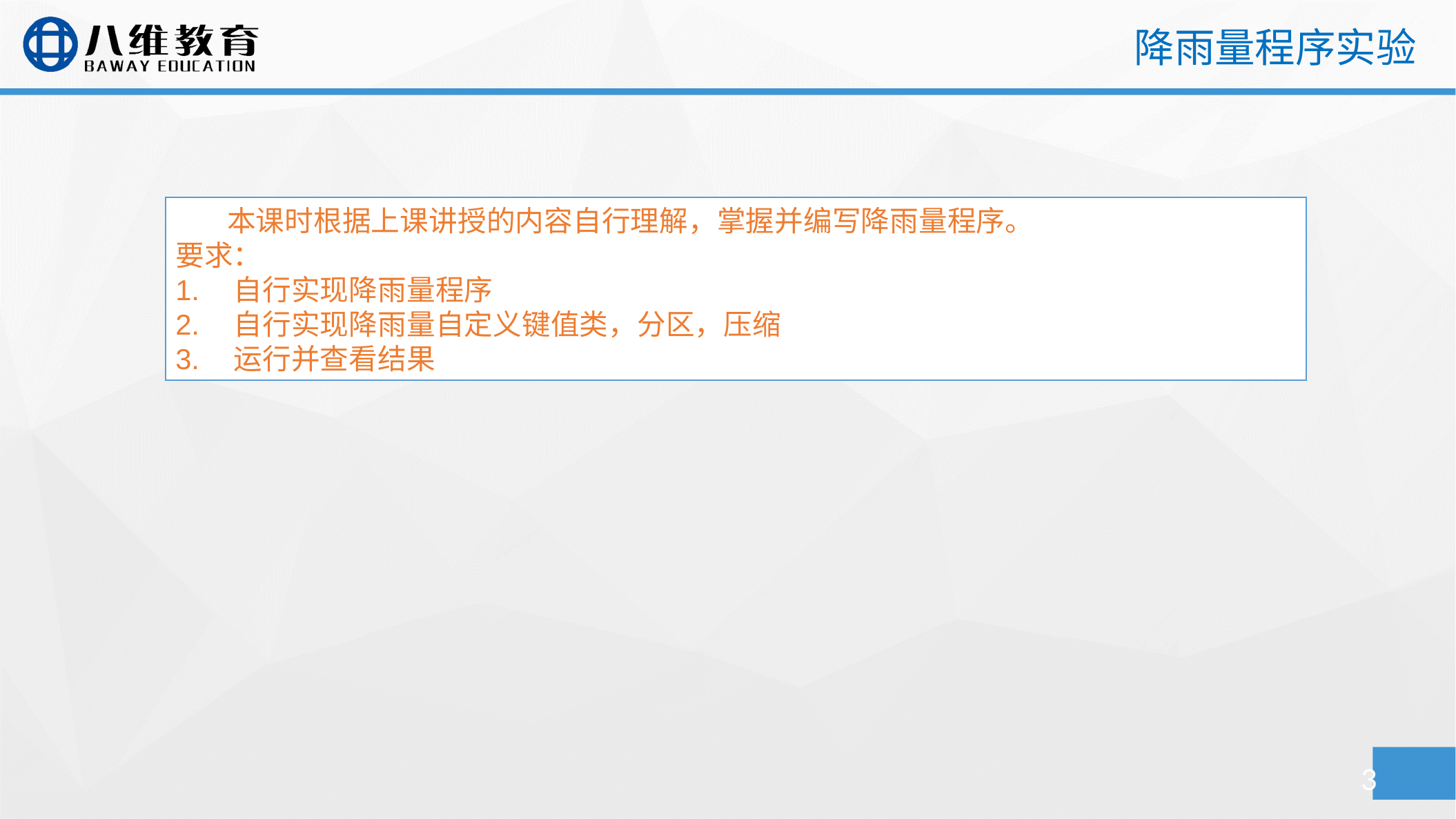

降雨量程序实验
       本课时根据上课讲授的内容自行理解，掌握并编写降雨量程序。
要求：
自行实现降雨量程序
自行实现降雨量自定义键值类，分区，压缩
运行并查看结果